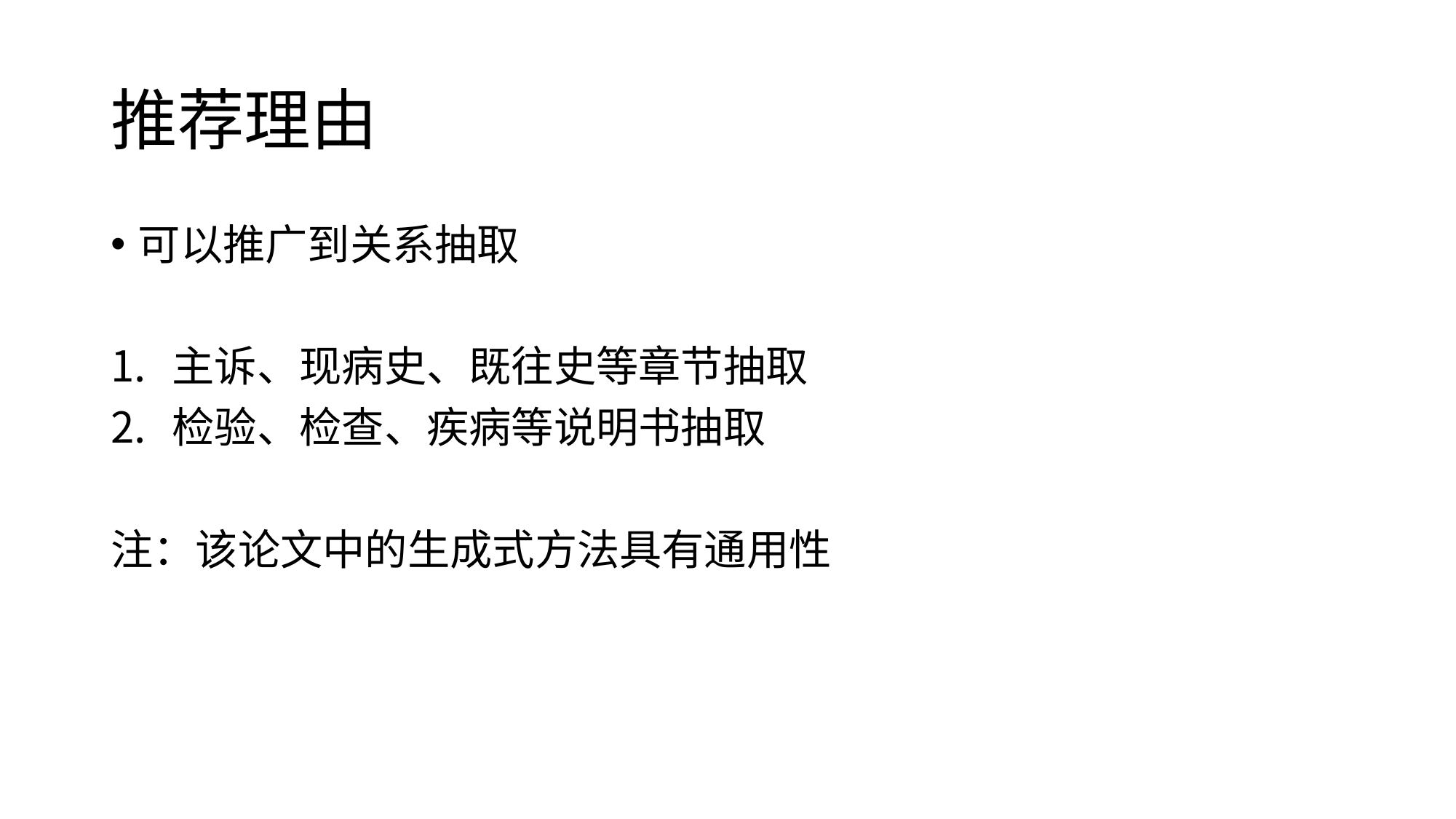

# 推荐理由
可以推广到关系抽取

主诉、现病史、既往史等章节抽取
检验、检查、疾病等说明书抽取

注：该论文中的生成式方法具有通用性